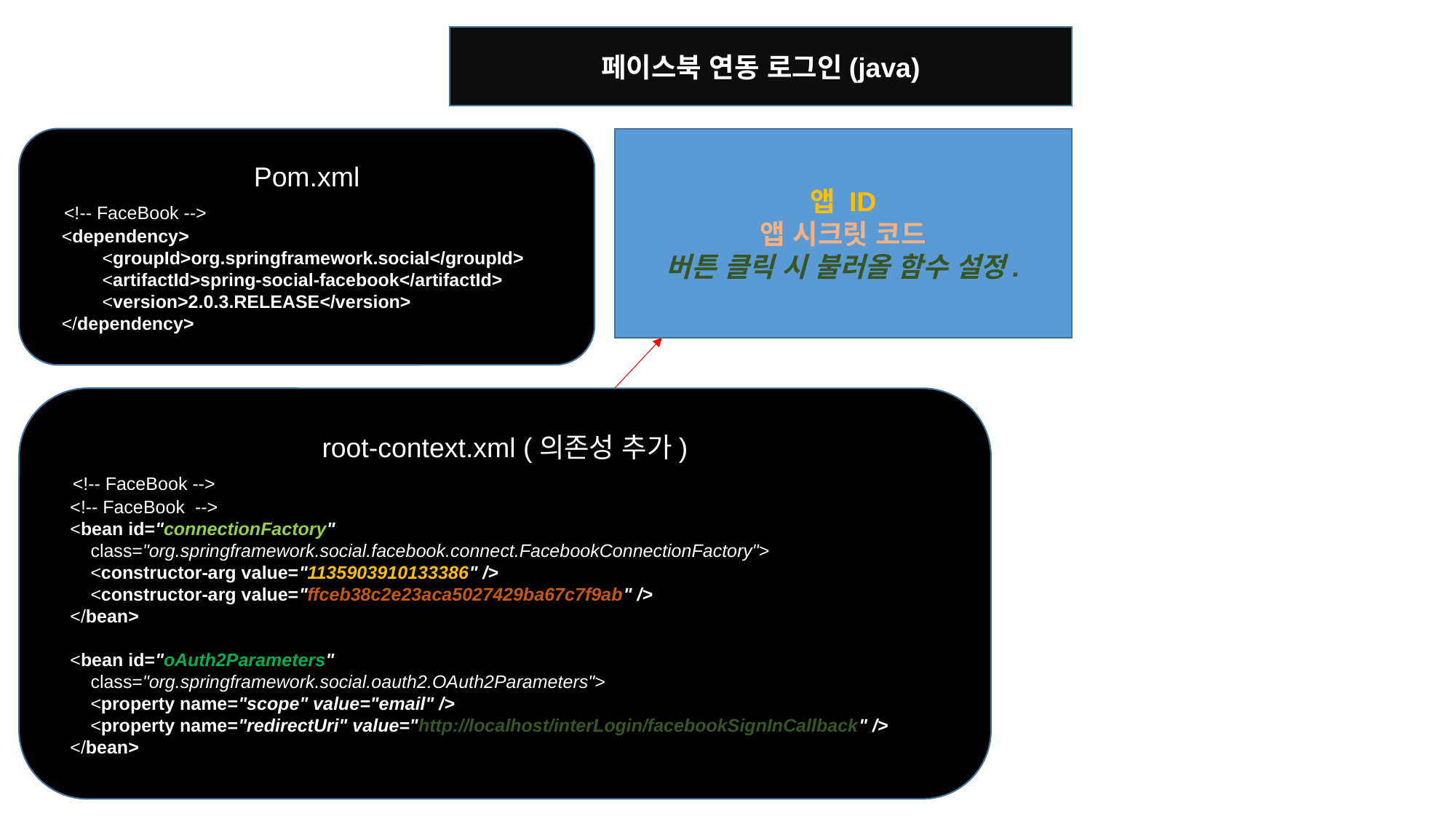

페이스북 연동 로그인(java)
Pom.xml
   <!-- FaceBook -->
    <dependency>
            <groupId>org.springframework.social</groupId>
            <artifactId>spring-social-facebook</artifactId>
            <version>2.0.3.RELEASE</version>
    </dependency>
앱 ID
앱 시크릿 코드
버튼 클릭 시 불러올 함수 설정.
root-context.xml (의존성 추가)
   <!-- FaceBook -->
    <!-- FaceBook  -->
    <bean id="connectionFactory"
        class="org.springframework.social.facebook.connect.FacebookConnectionFactory">
        <constructor-arg value="1135903910133386" />
        <constructor-arg value="ffceb38c2e23aca5027429ba67c7f9ab" />
    </bean>

    <bean id="oAuth2Parameters"
        class="org.springframework.social.oauth2.OAuth2Parameters">
        <property name="scope" value="email" />
        <property name="redirectUri" value="http://localhost/interLogin/facebookSignInCallback" />
    </bean>